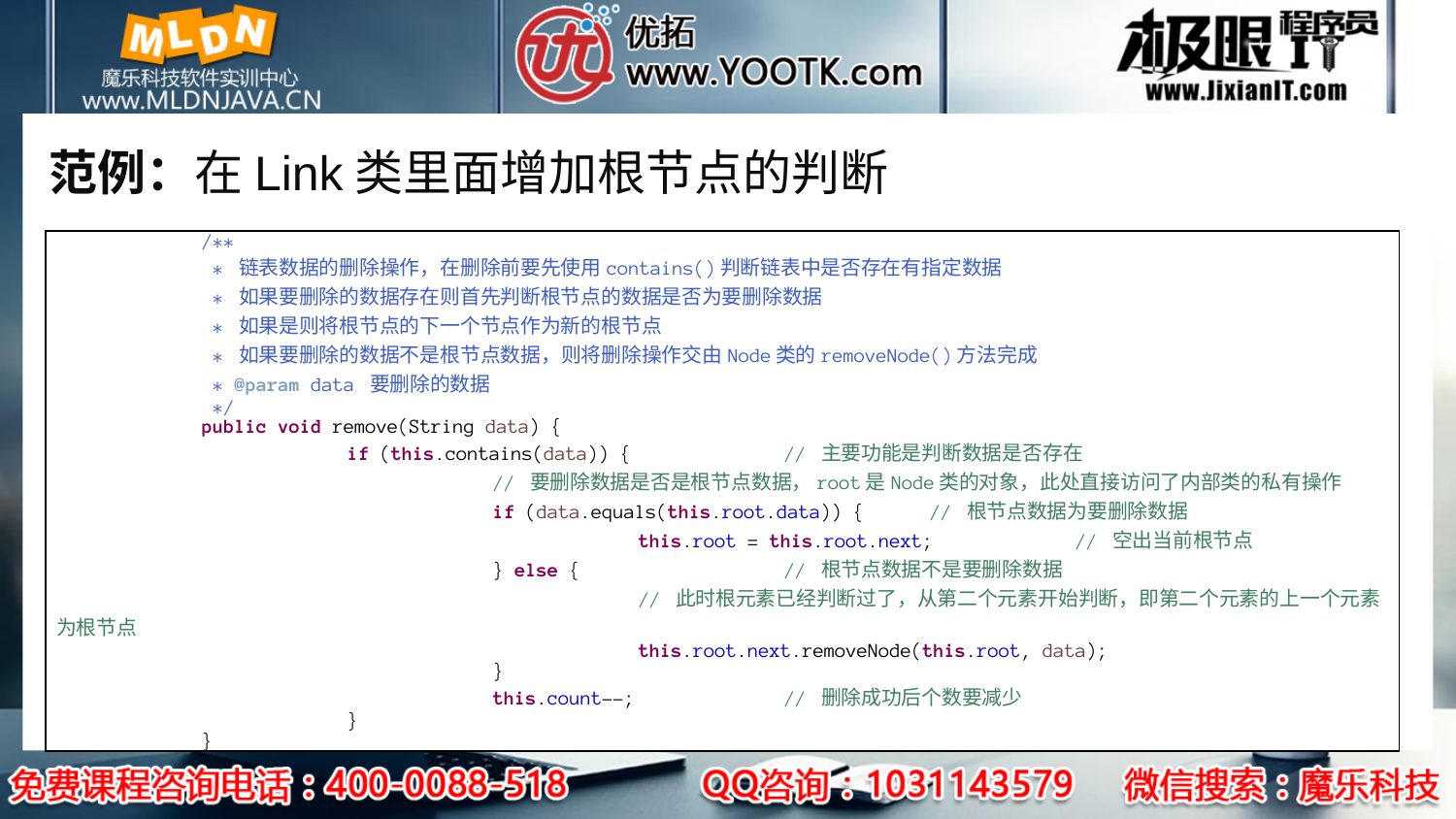

# 范例：在Link类里面增加根节点的判断
| /\*\* \* 链表数据的删除操作，在删除前要先使用contains()判断链表中是否存在有指定数据 \* 如果要删除的数据存在则首先判断根节点的数据是否为要删除数据 \* 如果是则将根节点的下一个节点作为新的根节点 \* 如果要删除的数据不是根节点数据，则将删除操作交由Node类的removeNode()方法完成 \* @param data 要删除的数据 \*/ public void remove(String data) { if (this.contains(data)) { // 主要功能是判断数据是否存在 // 要删除数据是否是根节点数据，root是Node类的对象，此处直接访问了内部类的私有操作 if (data.equals(this.root.data)) { // 根节点数据为要删除数据 this.root = this.root.next; // 空出当前根节点 } else { // 根节点数据不是要删除数据 // 此时根元素已经判断过了，从第二个元素开始判断，即第二个元素的上一个元素为根节点 this.root.next.removeNode(this.root, data); } this.count--; // 删除成功后个数要减少 } } |
| --- |